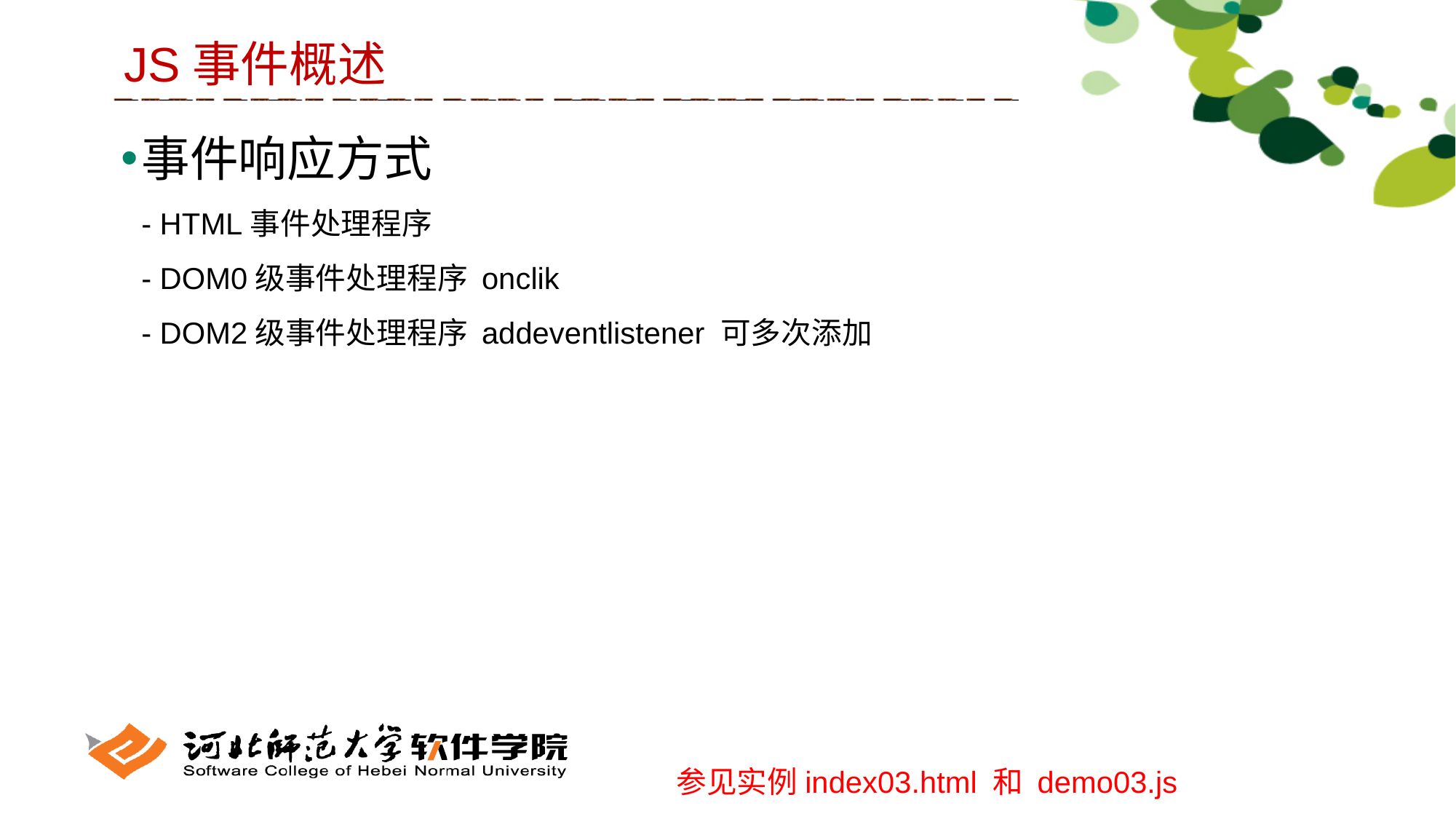

JS事件概述
事件响应方式
- HTML事件处理程序
- DOM0级事件处理程序 onclik
- DOM2级事件处理程序 addeventlistener 可多次添加

参见实例index03.html 和 demo03.js